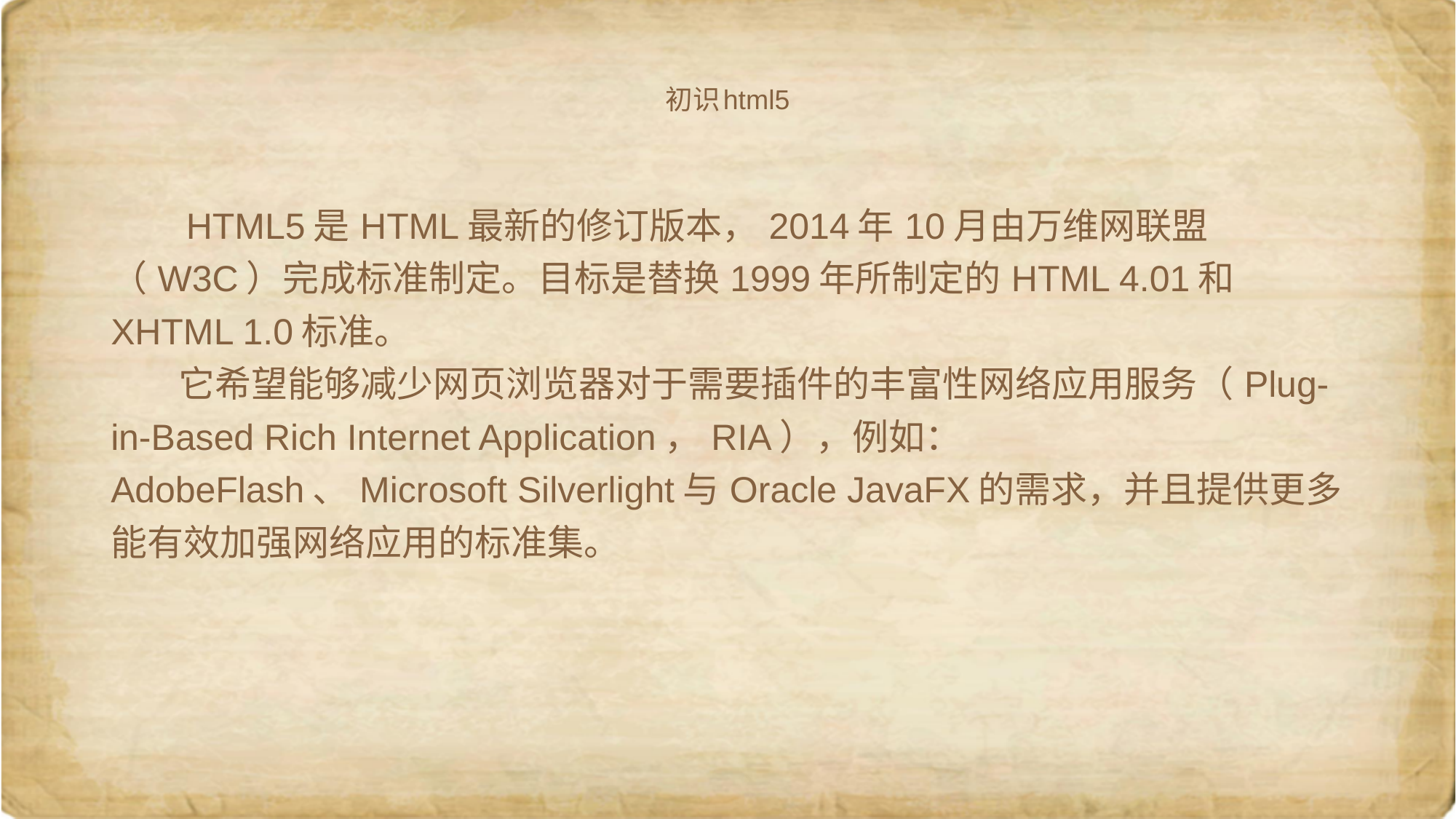

# 初识html5
         HTML5是HTML最新的修订版本，2014年10月由万维网联盟（W3C）完成标准制定。目标是替换1999年所制定的HTML 4.01和XHTML 1.0标准。
       它希望能够减少网页浏览器对于需要插件的丰富性网络应用服务（Plug-in-Based Rich Internet Application，RIA），例如：AdobeFlash、Microsoft Silverlight与Oracle JavaFX的需求，并且提供更多能有效加强网络应用的标准集。